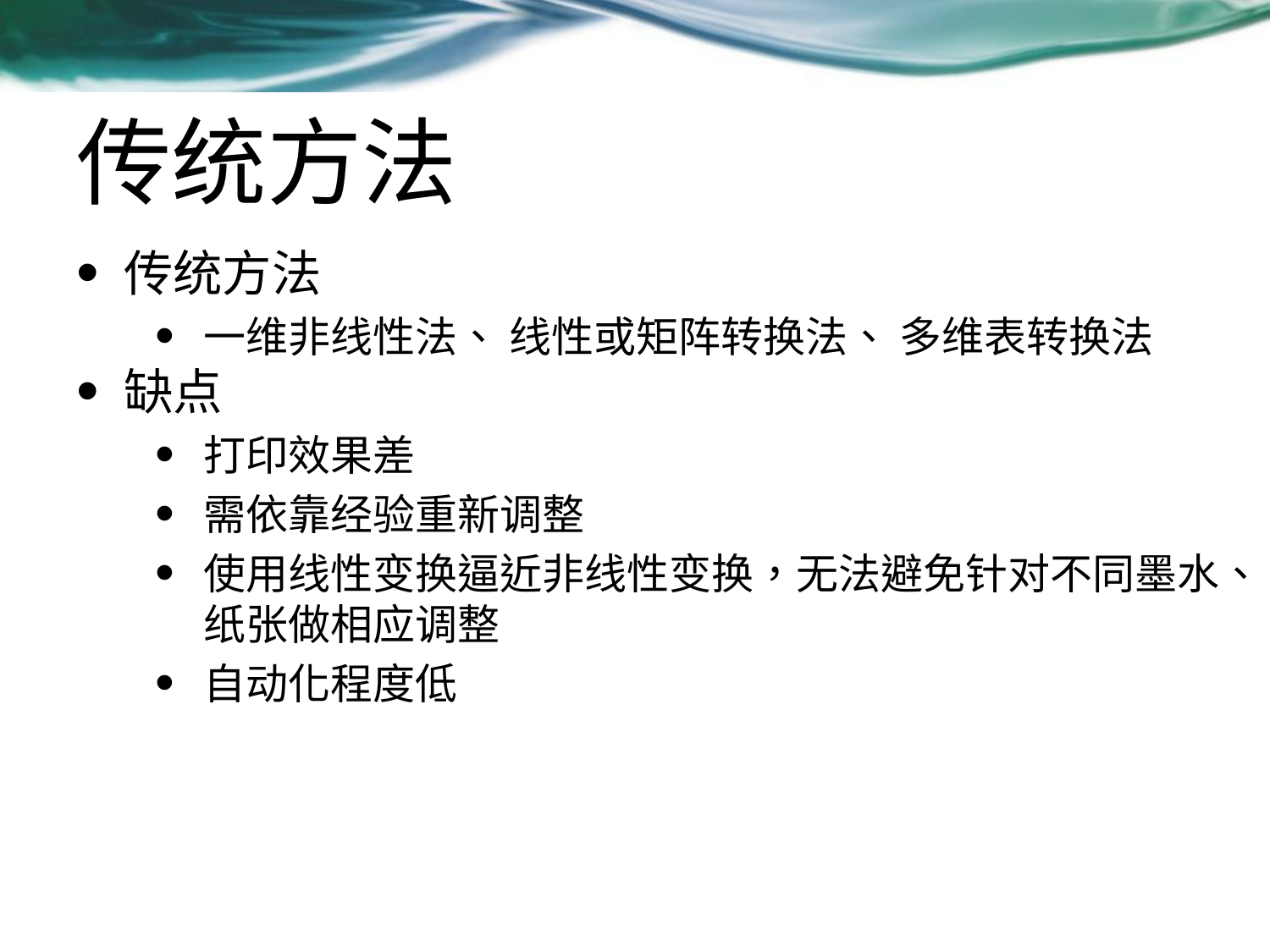

# 传统方法
传统方法
一维非线性法、 线性或矩阵转换法、 多维表转换法
缺点
打印效果差
需依靠经验重新调整
使用线性变换逼近非线性变换，无法避免针对不同墨水、纸张做相应调整
自动化程度低